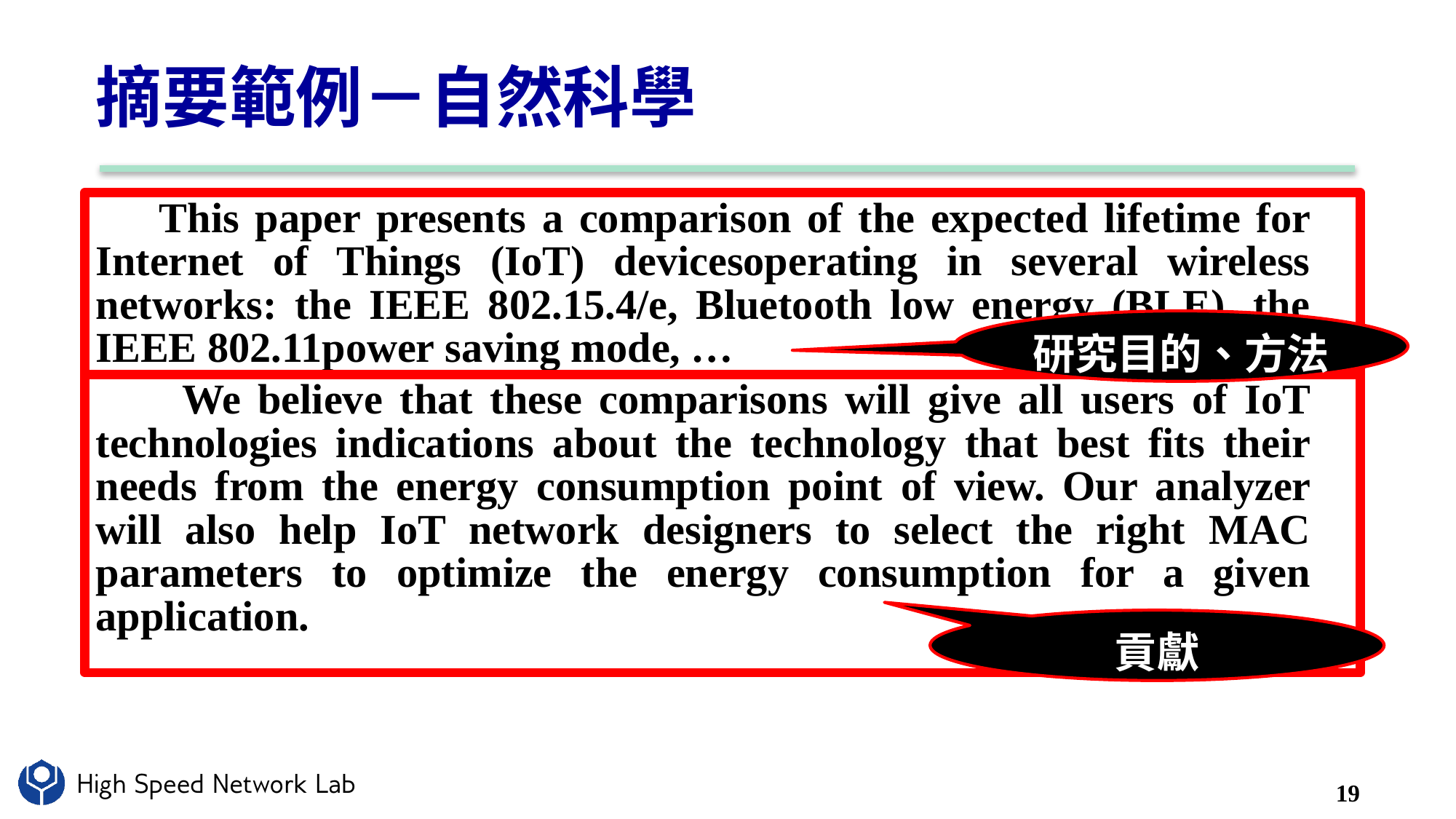

# 摘要範例－自然科學
    This paper presents a comparison of the expected lifetime for Internet of Things (IoT) devicesoperating in several wireless networks: the IEEE 802.15.4/e, Bluetooth low energy (BLE), the IEEE 802.11power saving mode, …
     We believe that these comparisons will give all users of IoT technologies indications about the technology that best fits their needs from the energy consumption point of view. Our analyzer will also help IoT network designers to select the right MAC parameters to optimize the energy consumption for a given application.

研究目的、方法

貢獻
19